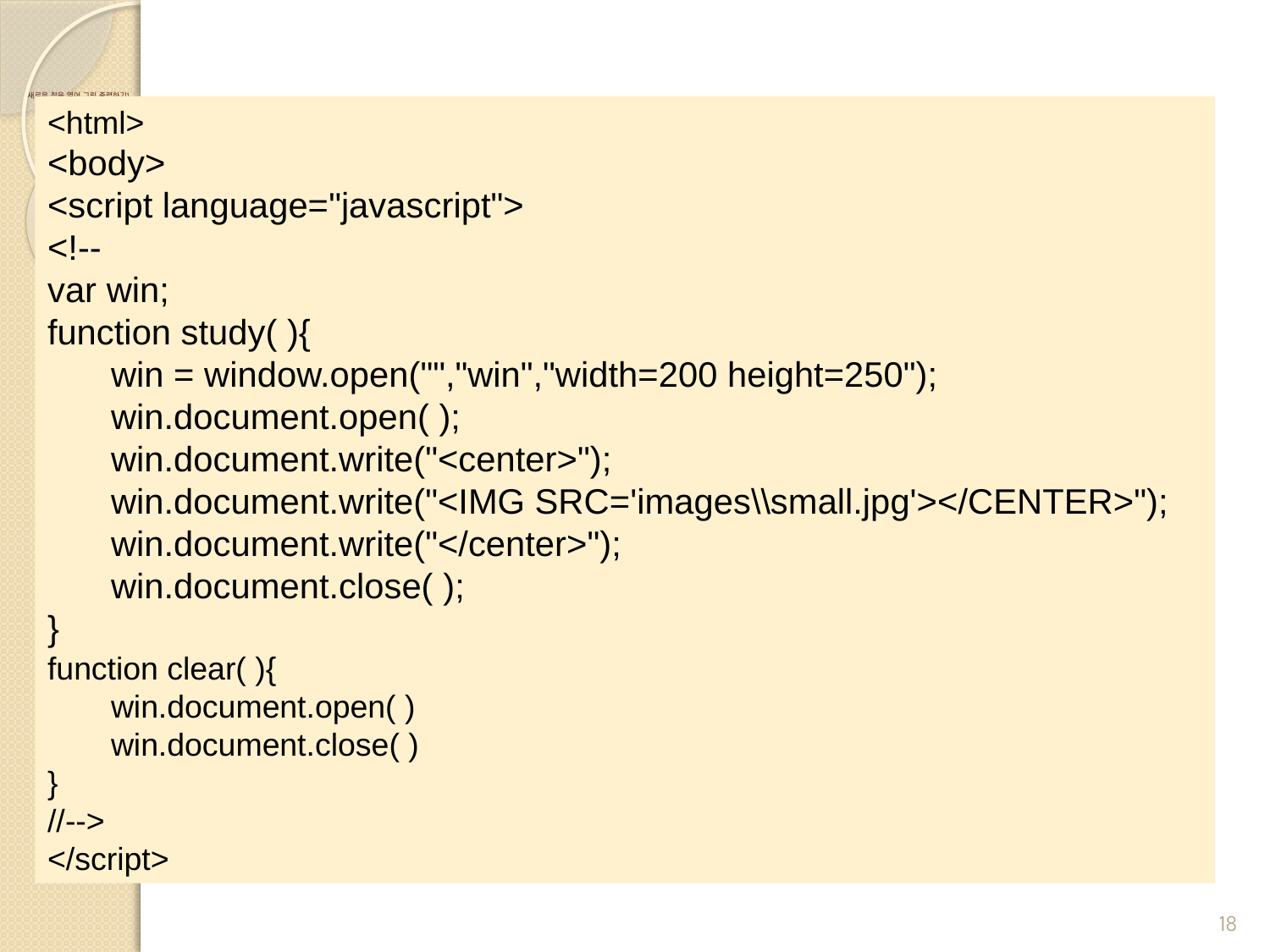

# 새로운 창을 열어 그림 출력하기1
<html>
<body>
<script language="javascript">
<!--
var win;
function study( ){
win = window.open("","win","width=200 height=250");
win.document.open( );
win.document.write("<center>");
win.document.write("<IMG SRC='images\\small.jpg'></CENTER>");
win.document.write("</center>");
win.document.close( );
}
function clear( ){
win.document.open( )
win.document.close( )
}
//-->
</script>
18